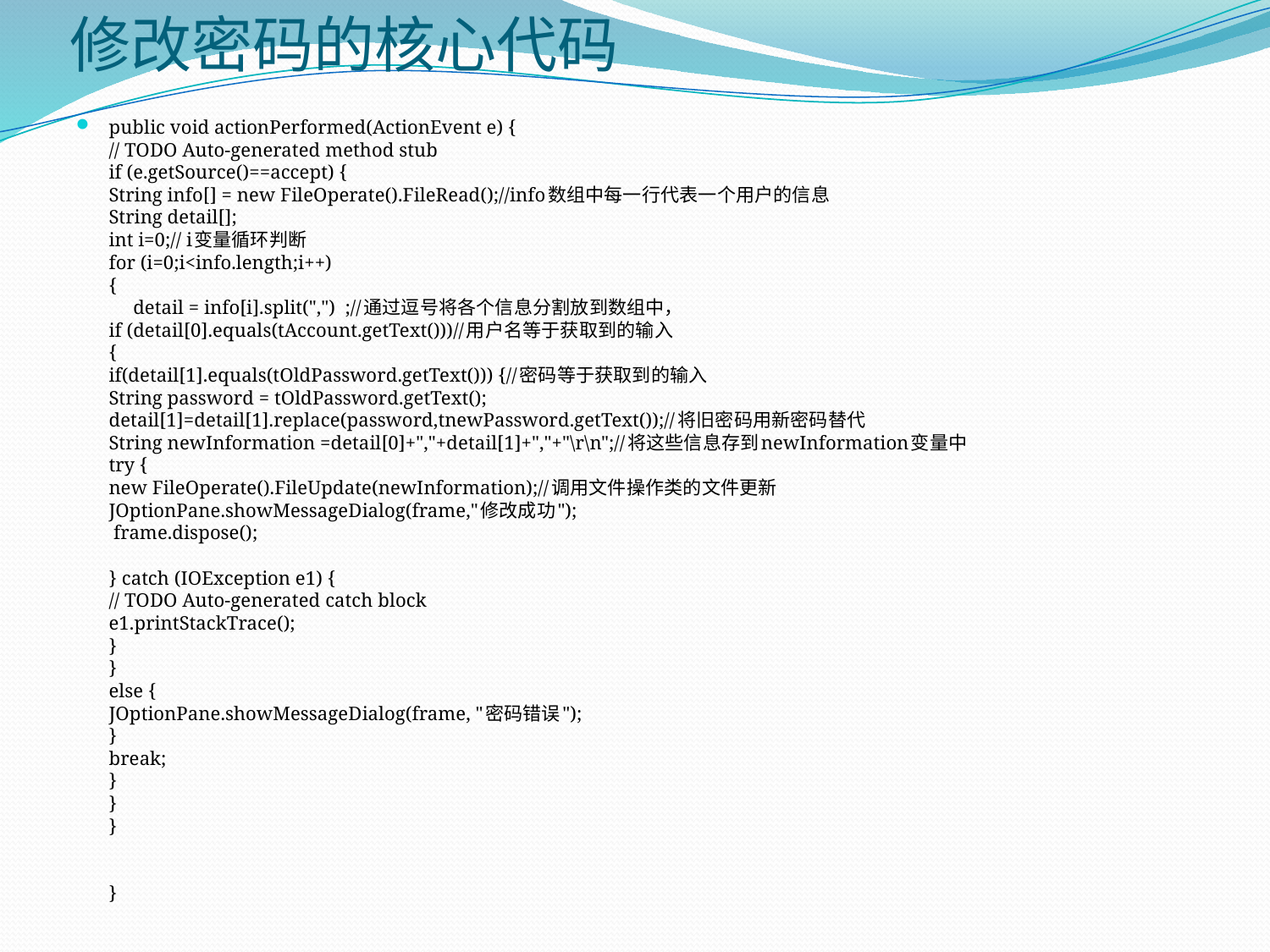

# 修改密码的核心代码
public void actionPerformed(ActionEvent e) {
// TODO Auto-generated method stub
if (e.getSource()==accept) {
String info[] = new FileOperate().FileRead();//info数组中每一行代表一个用户的信息
String detail[];
int i=0;// i变量循环判断
for (i=0;i<info.length;i++)
{
     detail = info[i].split(",")  ;//通过逗号将各个信息分割放到数组中，
if (detail[0].equals(tAccount.getText()))//用户名等于获取到的输入
{
if(detail[1].equals(tOldPassword.getText())) {//密码等于获取到的输入
String password = tOldPassword.getText();
detail[1]=detail[1].replace(password,tnewPassword.getText());//将旧密码用新密码替代
String newInformation =detail[0]+","+detail[1]+","+"\r\n";//将这些信息存到newInformation变量中
try {
new FileOperate().FileUpdate(newInformation);//调用文件操作类的文件更新
JOptionPane.showMessageDialog(frame,"修改成功");
 frame.dispose();
} catch (IOException e1) {
// TODO Auto-generated catch block
e1.printStackTrace();
} 
}
else {
JOptionPane.showMessageDialog(frame, "密码错误");
}
break;
}
}
}
}